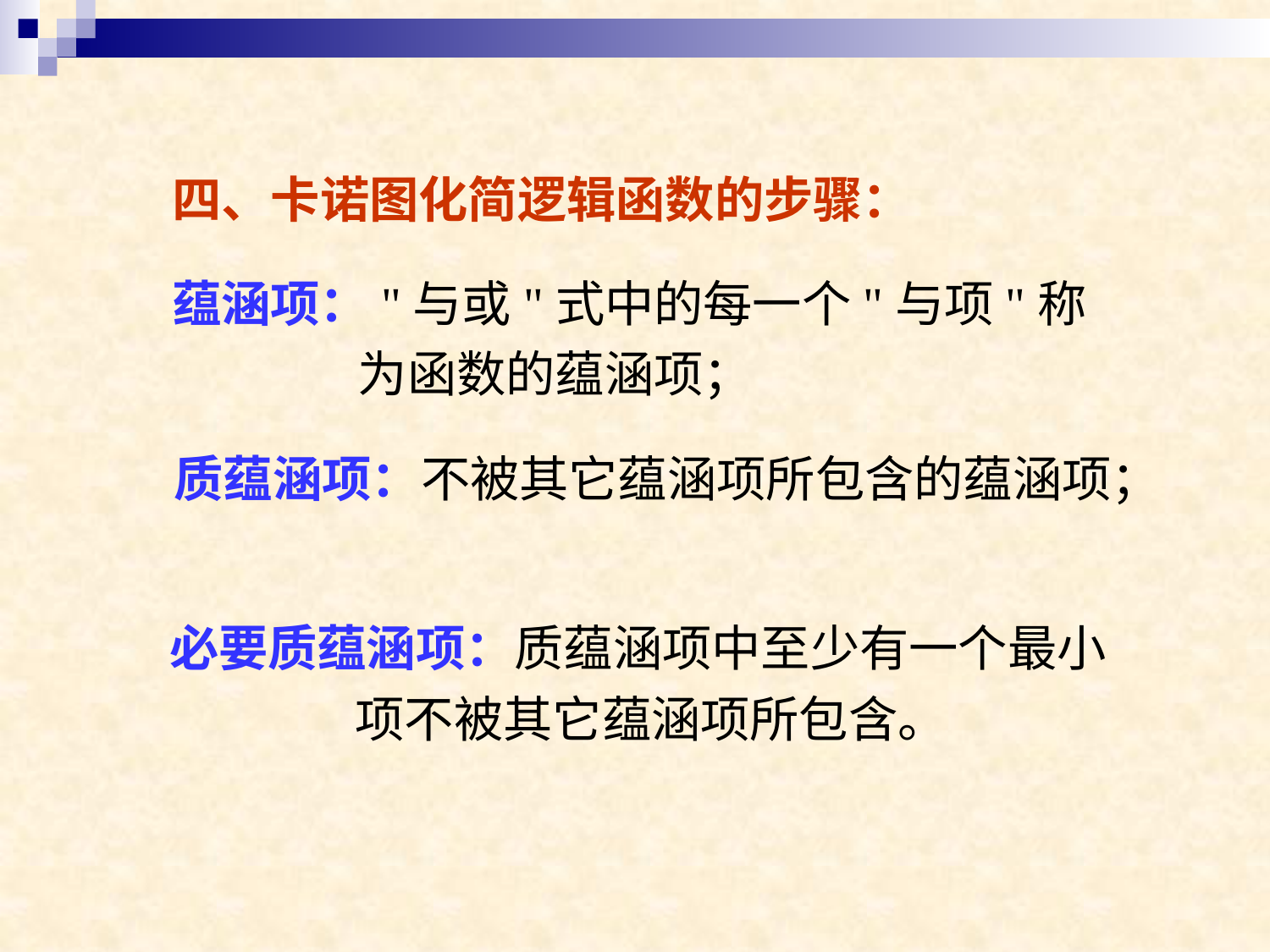

四、卡诺图化简逻辑函数的步骤：
蕴涵项："与或"式中的每一个"与项"称为函数的蕴涵项；
质蕴涵项：不被其它蕴涵项所包含的蕴涵项；
必要质蕴涵项：质蕴涵项中至少有一个最小项不被其它蕴涵项所包含。